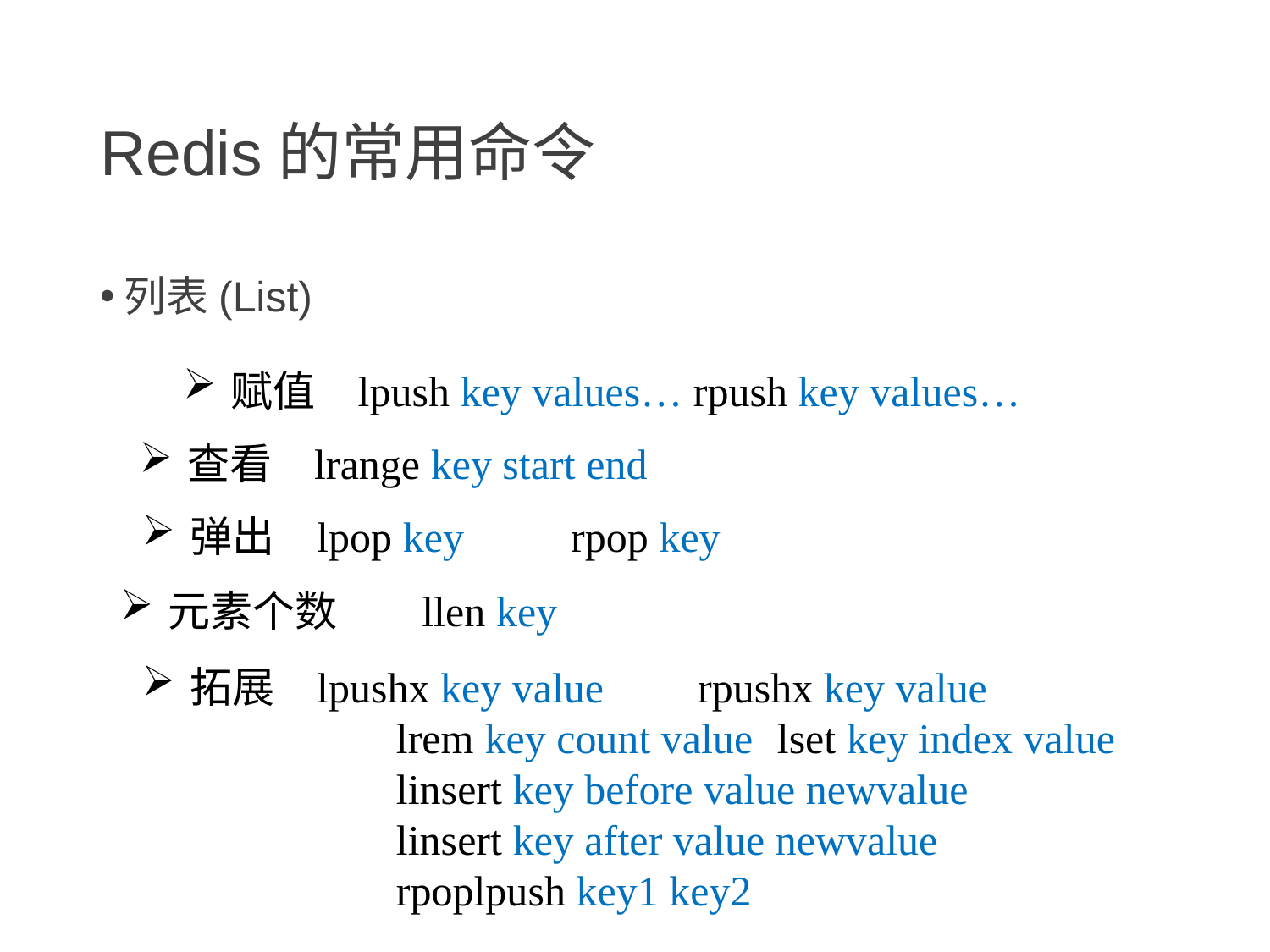

# Redis的常用命令
列表(List)
赋值	lpush key values… rpush key values…
查看	lrange key start end
弹出	lpop key 	rpop key
元素个数	llen key
拓展	lpushx key value	rpushx key value
		lrem key count value	lset key index value
		linsert key before value newvalue
		linsert key after value newvalue
		rpoplpush key1 key2